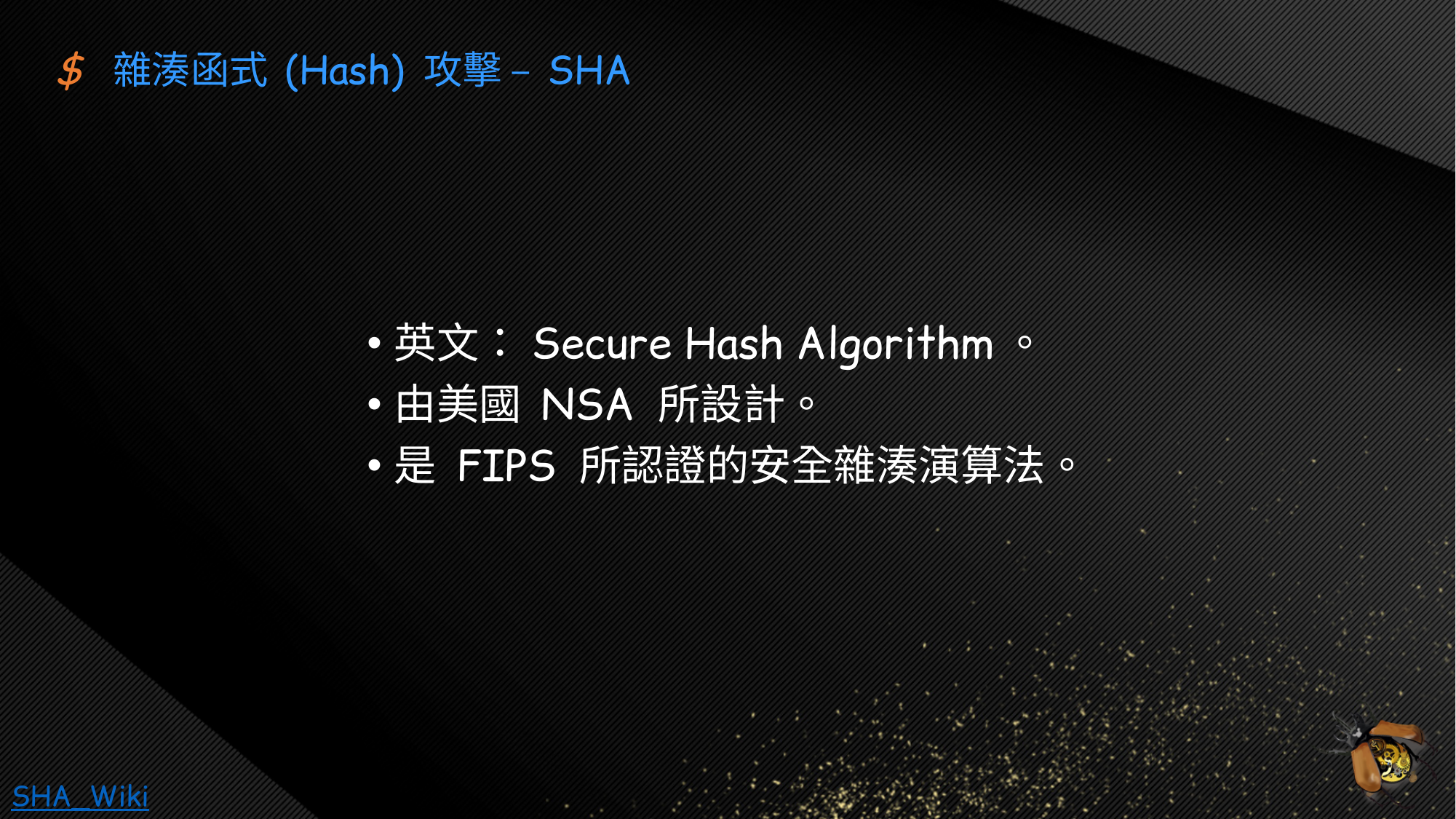

$  雜湊函式 (Hash) 攻擊 – SHA
英文：Secure Hash Algorithm。
由美國 NSA 所設計。
是 FIPS 所認證的安全雜湊演算法。
SHA_Wiki